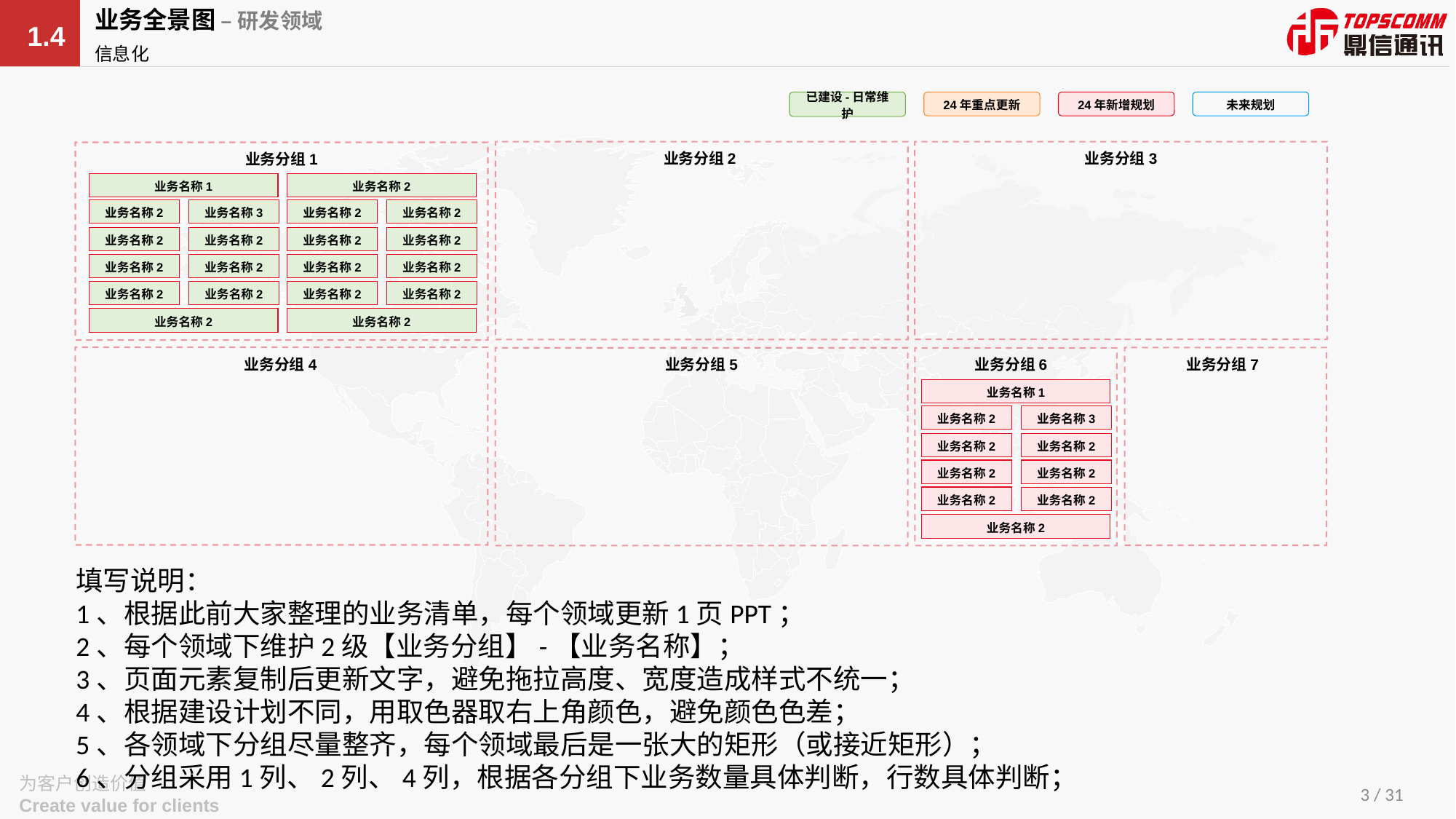

业务全景图 – 研发领域
1.4
信息化
已建设-日常维护
24年重点更新
24年新增规划
未来规划

业务分组3
业务分组2
业务分组1
业务名称1
业务名称2
业务名称2
业务名称3
业务名称2
业务名称2
业务名称2
业务名称2
业务名称2
业务名称2
业务名称2
业务名称2
业务名称2
业务名称2
业务名称2
业务名称2
业务名称2
业务名称2
业务名称2
业务名称2

业务分组4
业务分组7
业务分组5
业务分组6
业务名称1
业务名称2
业务名称3
业务名称2
业务名称2
业务名称2
业务名称2
业务名称2
业务名称2
业务名称2
填写说明：
1、根据此前大家整理的业务清单，每个领域更新1页PPT；
2、每个领域下维护2级【业务分组】-【业务名称】；
3、页面元素复制后更新文字，避免拖拉高度、宽度造成样式不统一；
4、根据建设计划不同，用取色器取右上角颜色，避免颜色色差；
5、各领域下分组尽量整齐，每个领域最后是一张大的矩形（或接近矩形）；
6、分组采用1列、2列、4列，根据各分组下业务数量具体判断，行数具体判断；
3 / 31